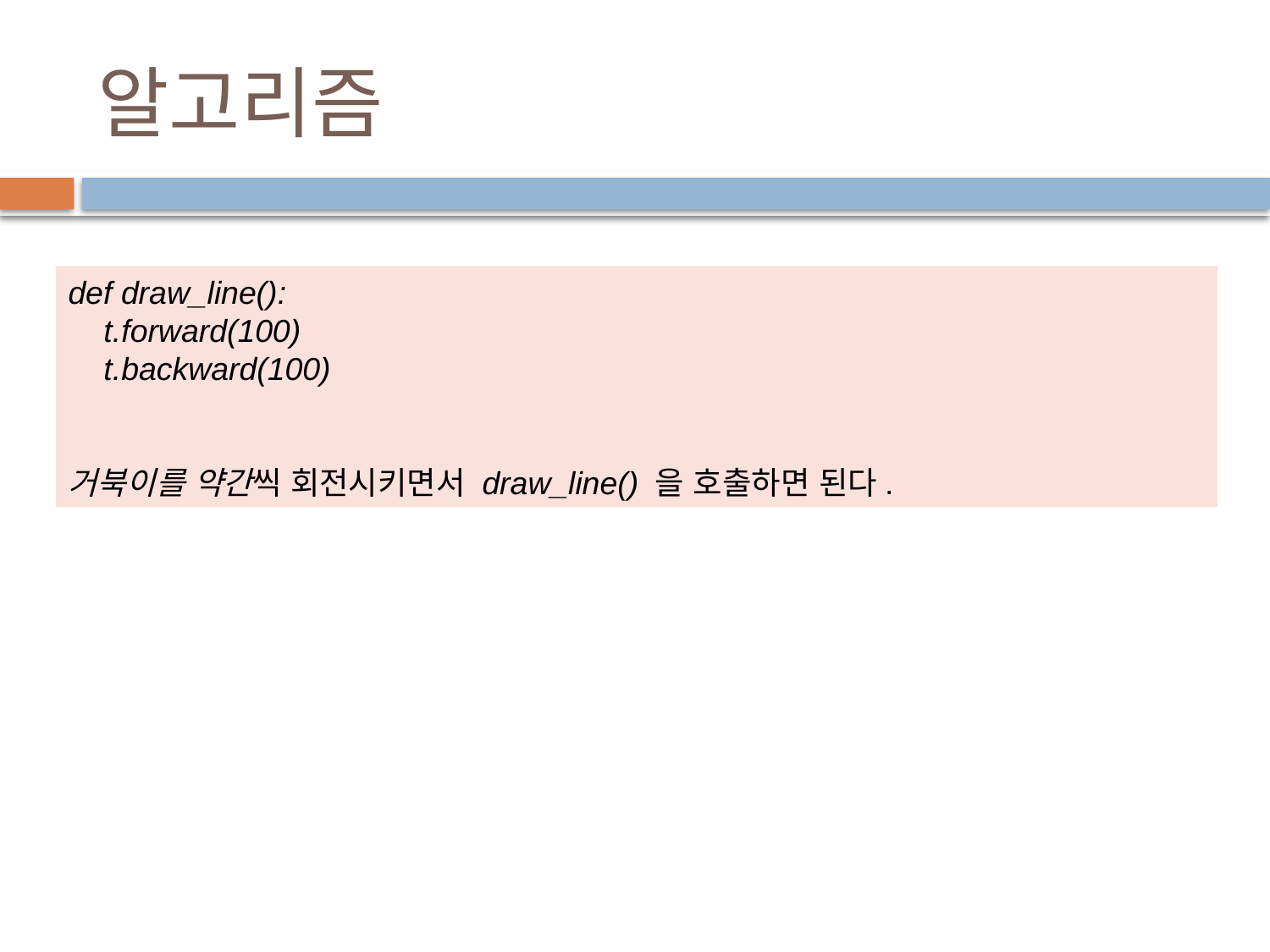

# 알고리즘
def draw_line():
    t.forward(100)
    t.backward(100)

거북이를 약간씩 회전시키면서 draw_line() 을 호출하면 된다.